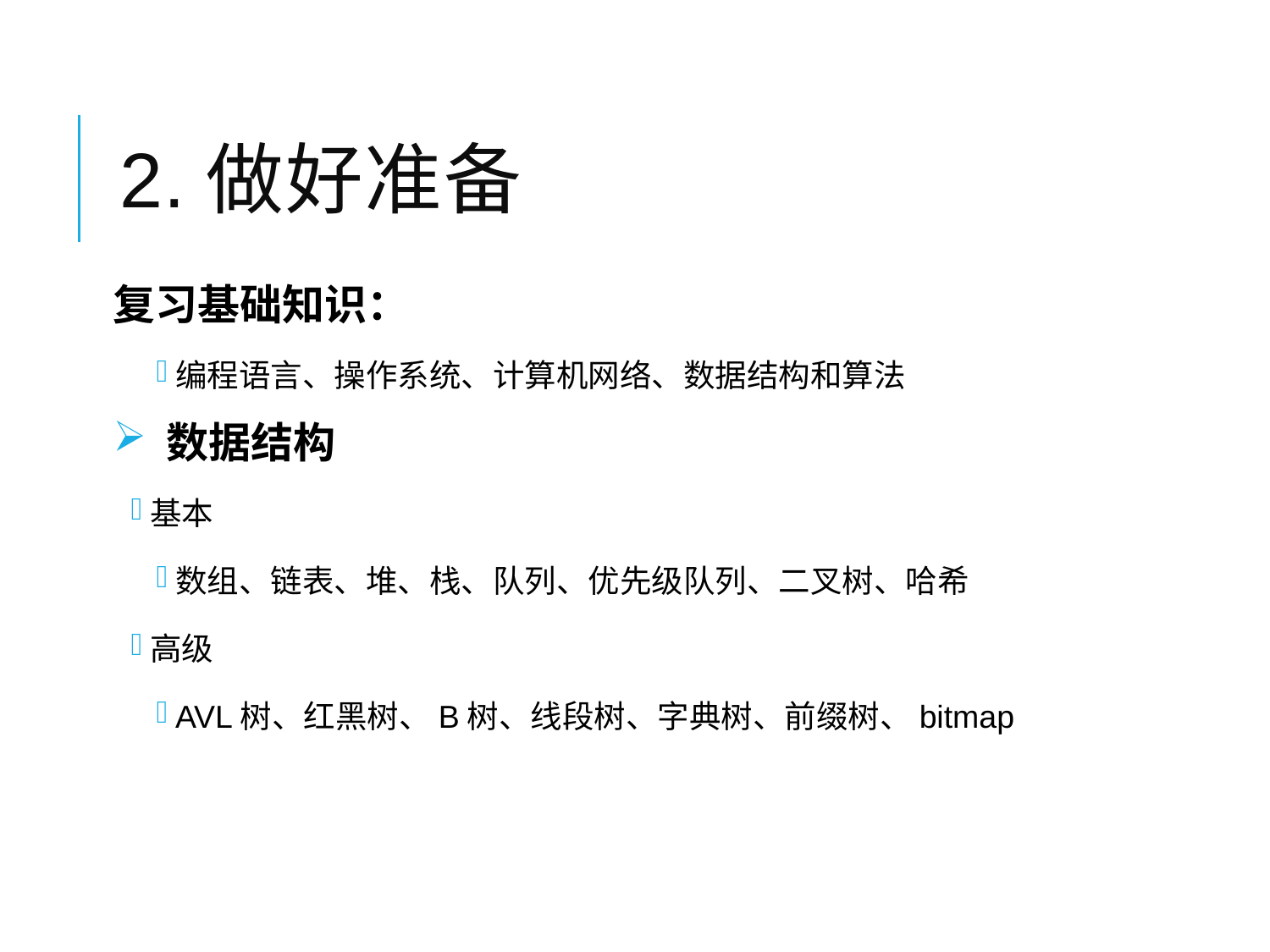

# 2.做好准备
复习基础知识：
编程语言、操作系统、计算机网络、数据结构和算法
 数据结构
基本
数组、链表、堆、栈、队列、优先级队列、二叉树、哈希
高级
AVL树、红黑树、B树、线段树、字典树、前缀树、bitmap